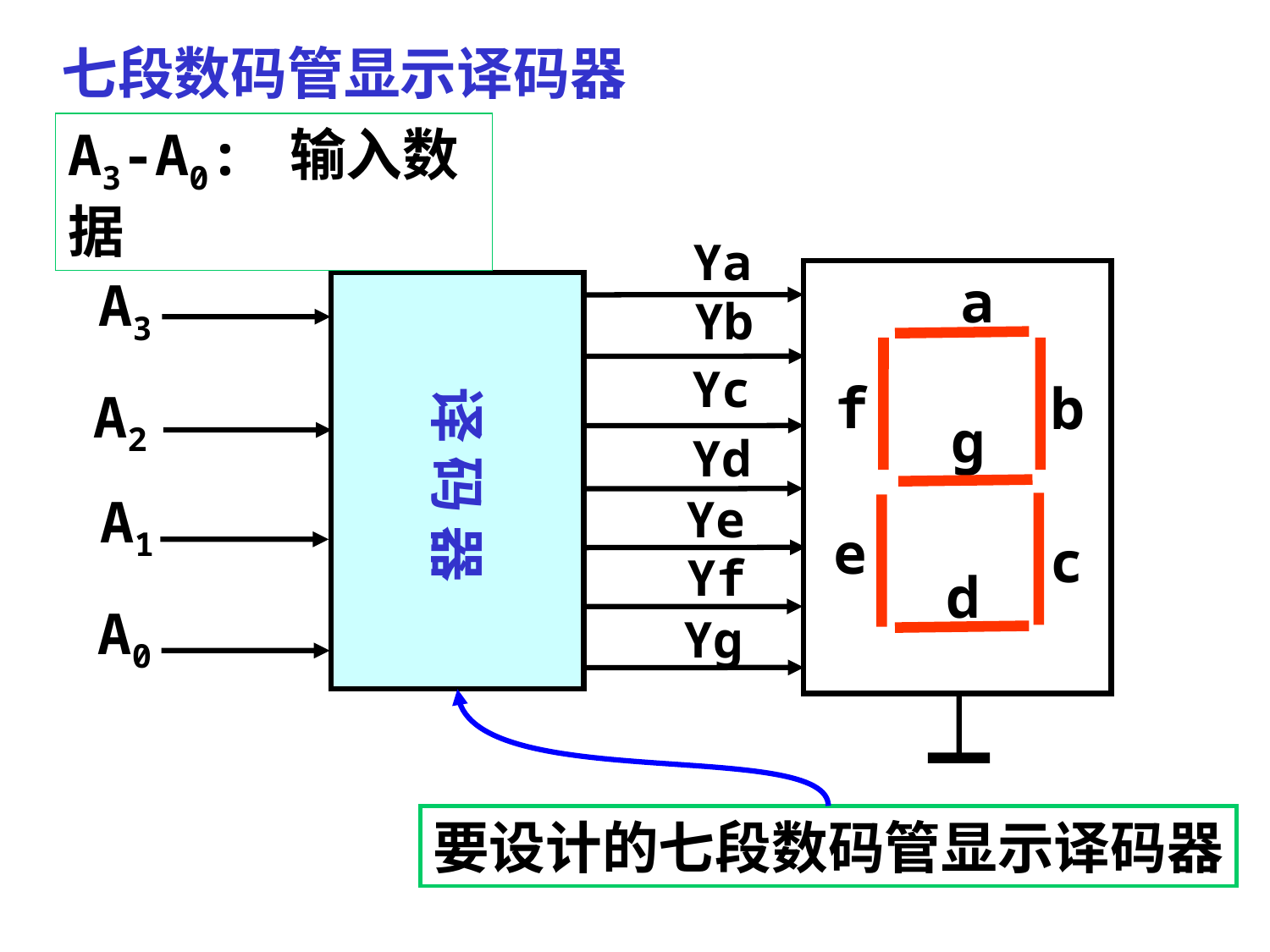

七段数码管显示译码器
A3-A0: 输入数据
Ya
a

Yb

Yc

f
b
g

Yd

Ye

e
c
Yf

d

Yg

A3

译 码 器
A2

A1

A0

要设计的七段数码管显示译码器